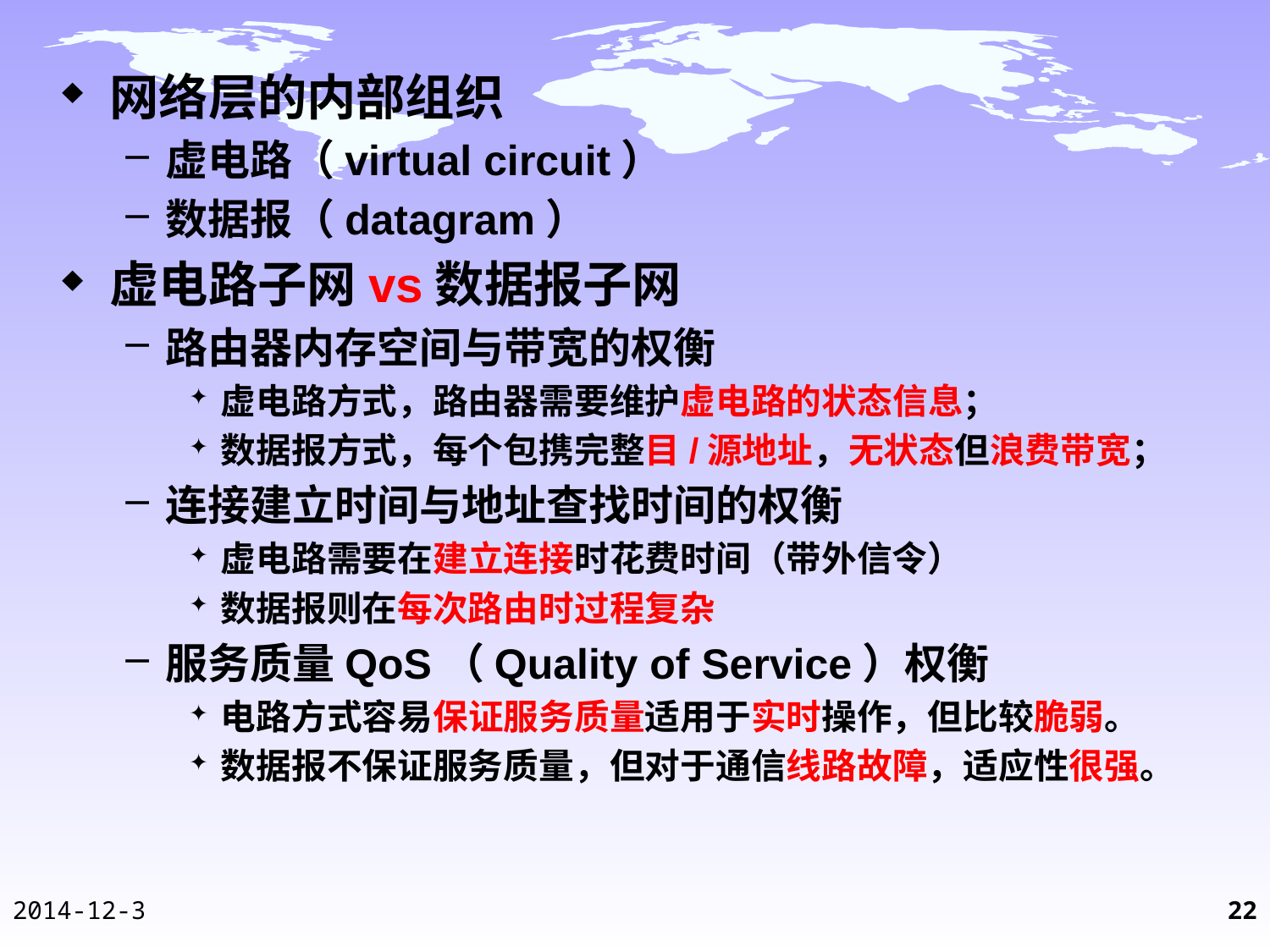

网络层的内部组织
虚电路（virtual circuit）
数据报（datagram）
虚电路子网vs数据报子网
路由器内存空间与带宽的权衡
虚电路方式，路由器需要维护虚电路的状态信息；
数据报方式，每个包携完整目/源地址，无状态但浪费带宽；
连接建立时间与地址查找时间的权衡
虚电路需要在建立连接时花费时间（带外信令）
数据报则在每次路由时过程复杂
服务质量QoS（Quality of Service）权衡
电路方式容易保证服务质量适用于实时操作，但比较脆弱。
数据报不保证服务质量，但对于通信线路故障，适应性很强。
2014-12-3
22